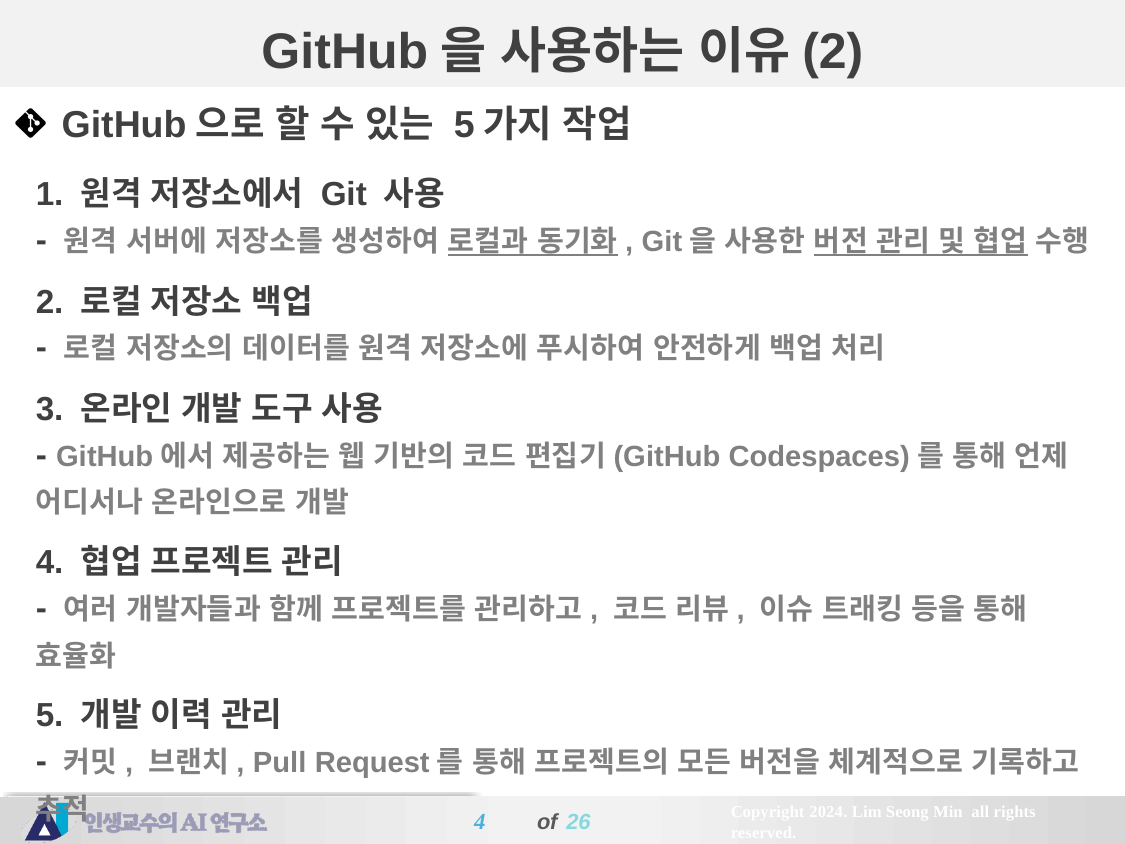

GitHub을 사용하는 이유(2)
GitHub으로 할 수 있는 5가지 작업
1. 원격 저장소에서 Git 사용
- 원격 서버에 저장소를 생성하여 로컬과 동기화, Git을 사용한 버전 관리 및 협업 수행
2. 로컬 저장소 백업
- 로컬 저장소의 데이터를 원격 저장소에 푸시하여 안전하게 백업 처리
3. 온라인 개발 도구 사용
- GitHub에서 제공하는 웹 기반의 코드 편집기(GitHub Codespaces)를 통해 언제 어디서나 온라인으로 개발
4. 협업 프로젝트 관리
- 여러 개발자들과 함께 프로젝트를 관리하고, 코드 리뷰, 이슈 트래킹 등을 통해 효율화
5. 개발 이력 관리
- 커밋, 브랜치, Pull Request를 통해 프로젝트의 모든 버전을 체계적으로 기록하고 추적